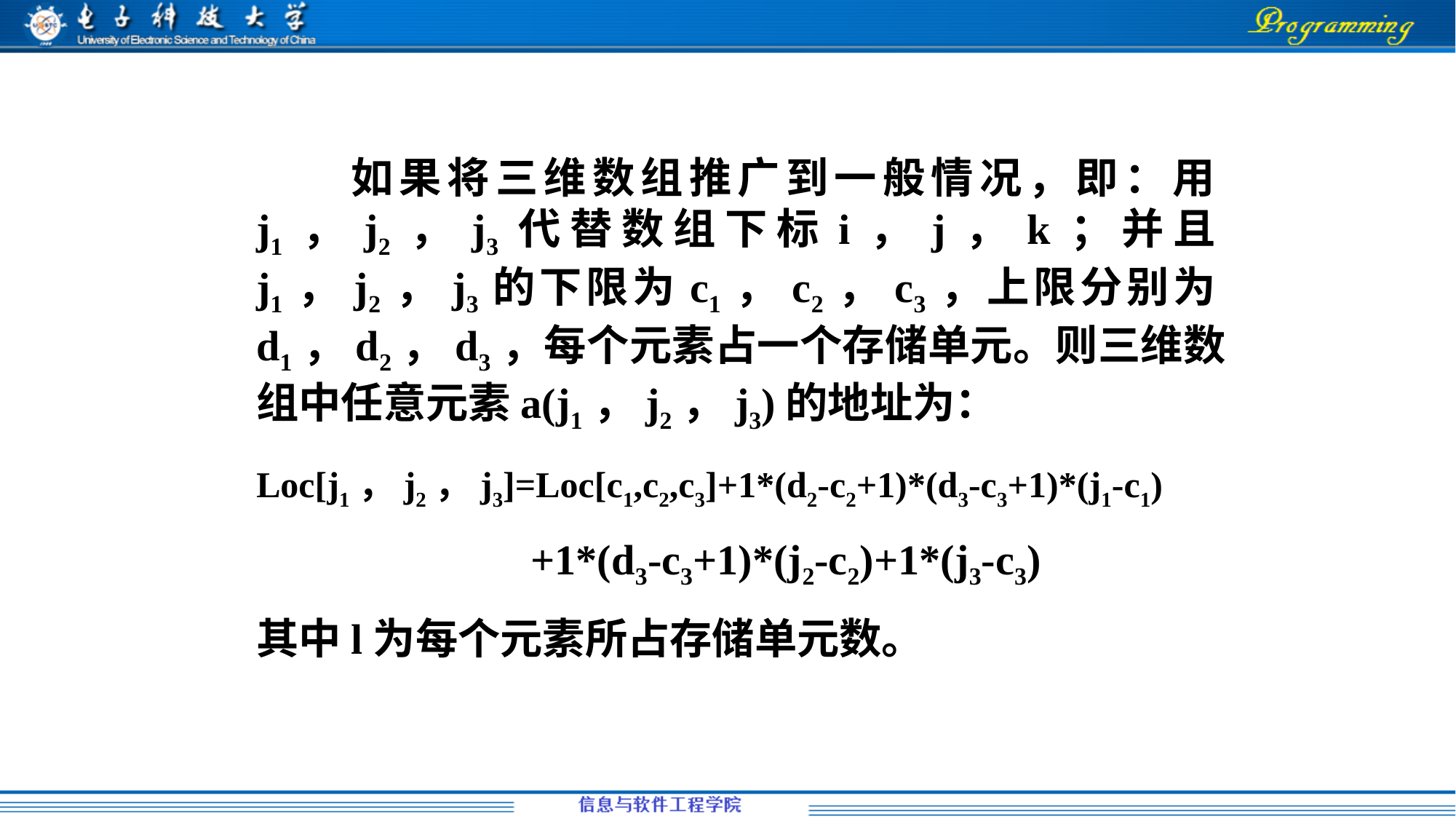

如果将三维数组推广到一般情况，即：用j1，j2，j3代替数组下标i，j，k；并且j1，j2，j3的下限为c1，c2，c3，上限分别为d1，d2，d3，每个元素占一个存储单元。则三维数组中任意元素a(j1，j2，j3)的地址为：
Loc[j1，j2，j3]=Loc[c1,c2,c3]+1*(d2-c2+1)*(d3-c3+1)*(j1-c1)
                          +1*(d3-c3+1)*(j2-c2)+1*(j3-c3)
其中l为每个元素所占存储单元数。